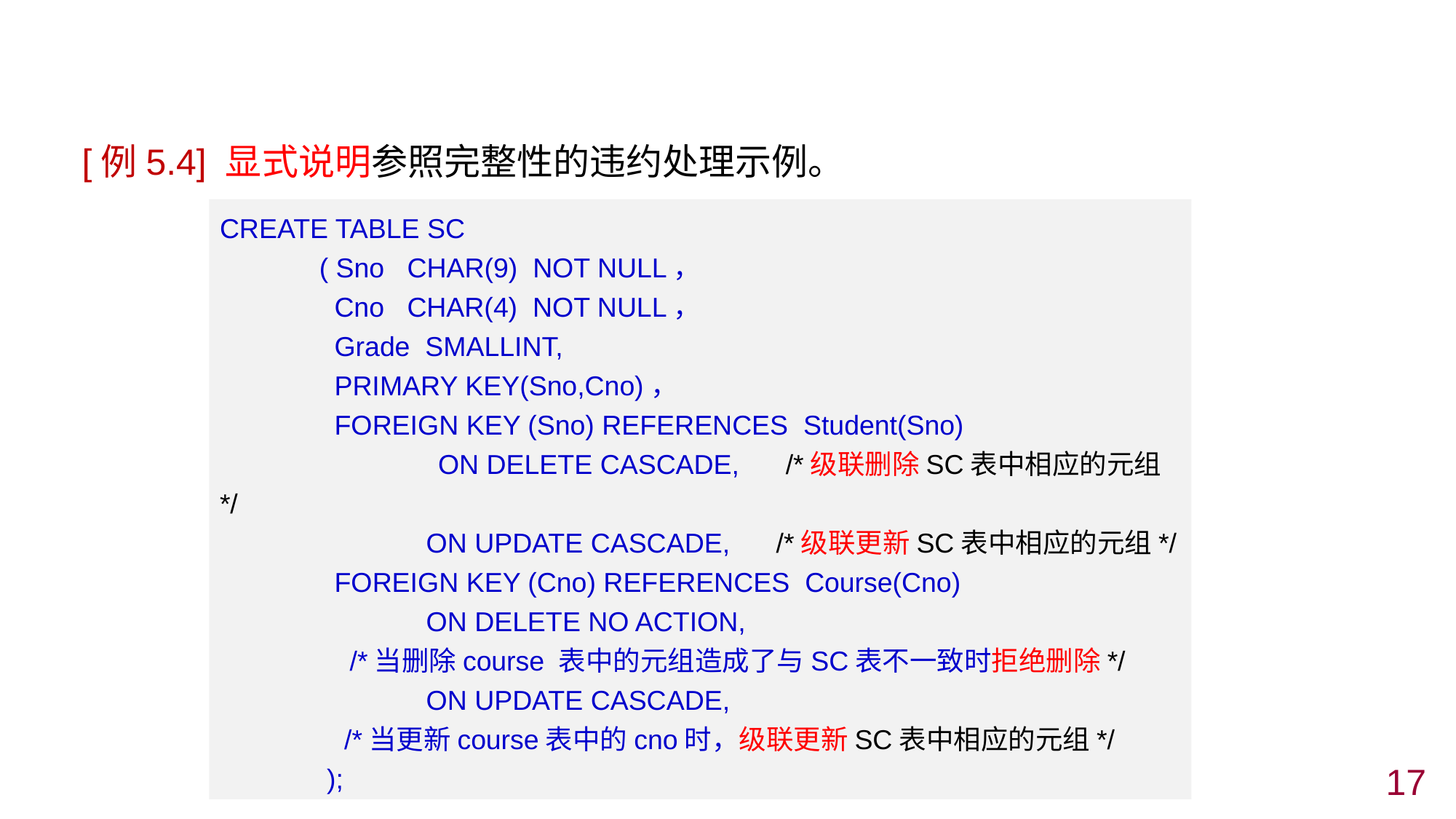

#
[例5.4] 显式说明参照完整性的违约处理示例。

CREATE TABLE SC
             ( Sno   CHAR(9)  NOT NULL，
               Cno   CHAR(4)  NOT NULL，
               Grade  SMALLINT,
               PRIMARY KEY(Sno,Cno)，
               FOREIGN KEY (Sno) REFERENCES  Student(Sno)
		ON DELETE CASCADE,      /*级联删除SC表中相应的元组*/
                           ON UPDATE CASCADE,      /*级联更新SC表中相应的元组*/
               FOREIGN KEY (Cno) REFERENCES  Course(Cno)
                           ON DELETE NO ACTION,
                 /*当删除course 表中的元组造成了与SC表不一致时拒绝删除*/
                           ON UPDATE CASCADE,
      	  /*当更新course表中的cno时，级联更新SC表中相应的元组*/
              );
17